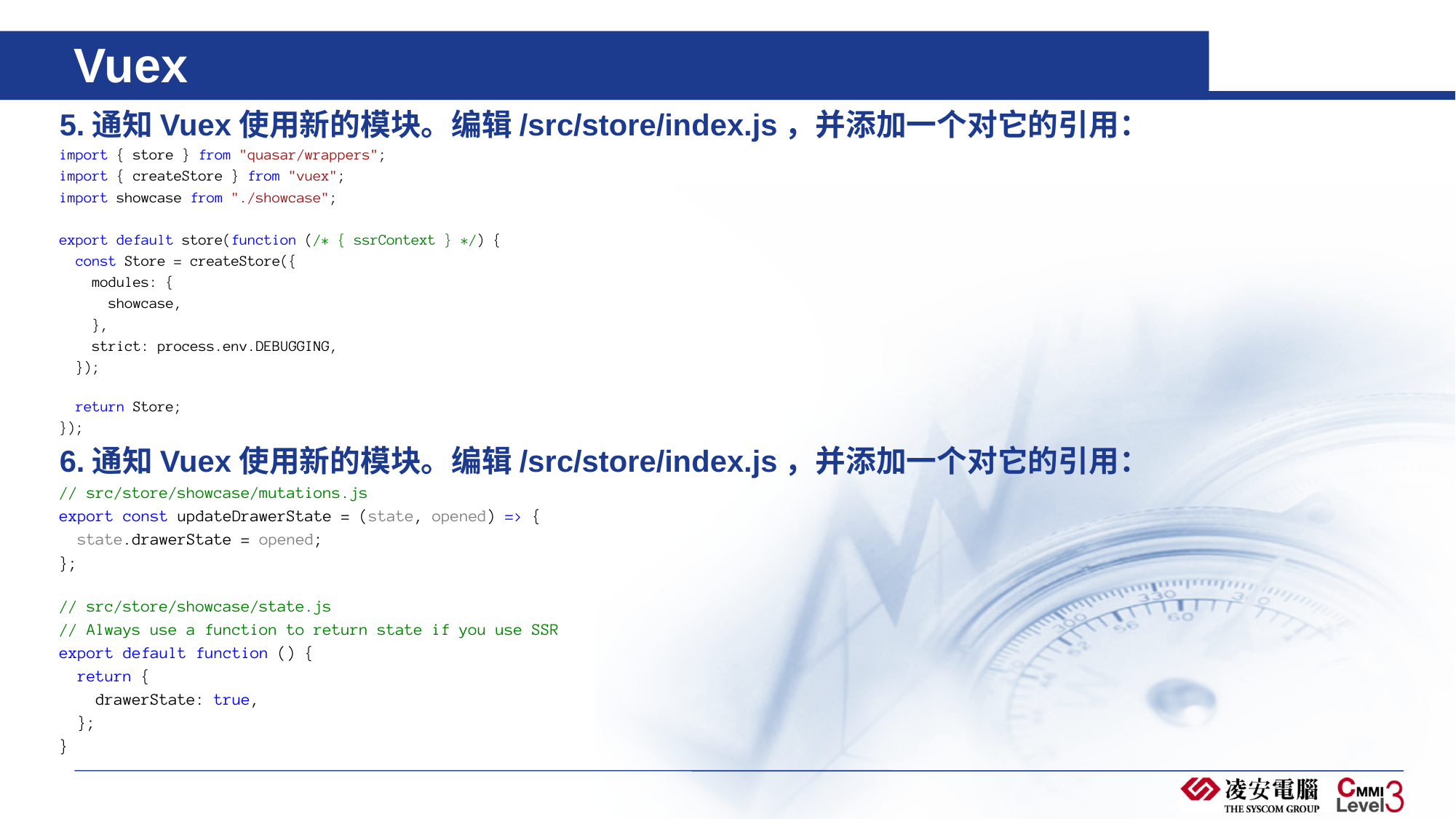

# Vuex
5.通知Vuex使用新的模块。编辑/src/store/index.js，并添加一个对它的引用：
import { store } from "quasar/wrappers";
import { createStore } from "vuex";
import showcase from "./showcase";

export default store(function (/* { ssrContext } */) {
  const Store = createStore({
    modules: {
      showcase,
    },
    strict: process.env.DEBUGGING,
  });
  return Store;
});
6.通知Vuex使用新的模块。编辑/src/store/index.js，并添加一个对它的引用：
// src/store/showcase/mutations.js
export const updateDrawerState = (state, opened) => {
  state.drawerState = opened;
};
// src/store/showcase/state.js
// Always use a function to return state if you use SSR
export default function () {
  return {
    drawerState: true,
  };
}